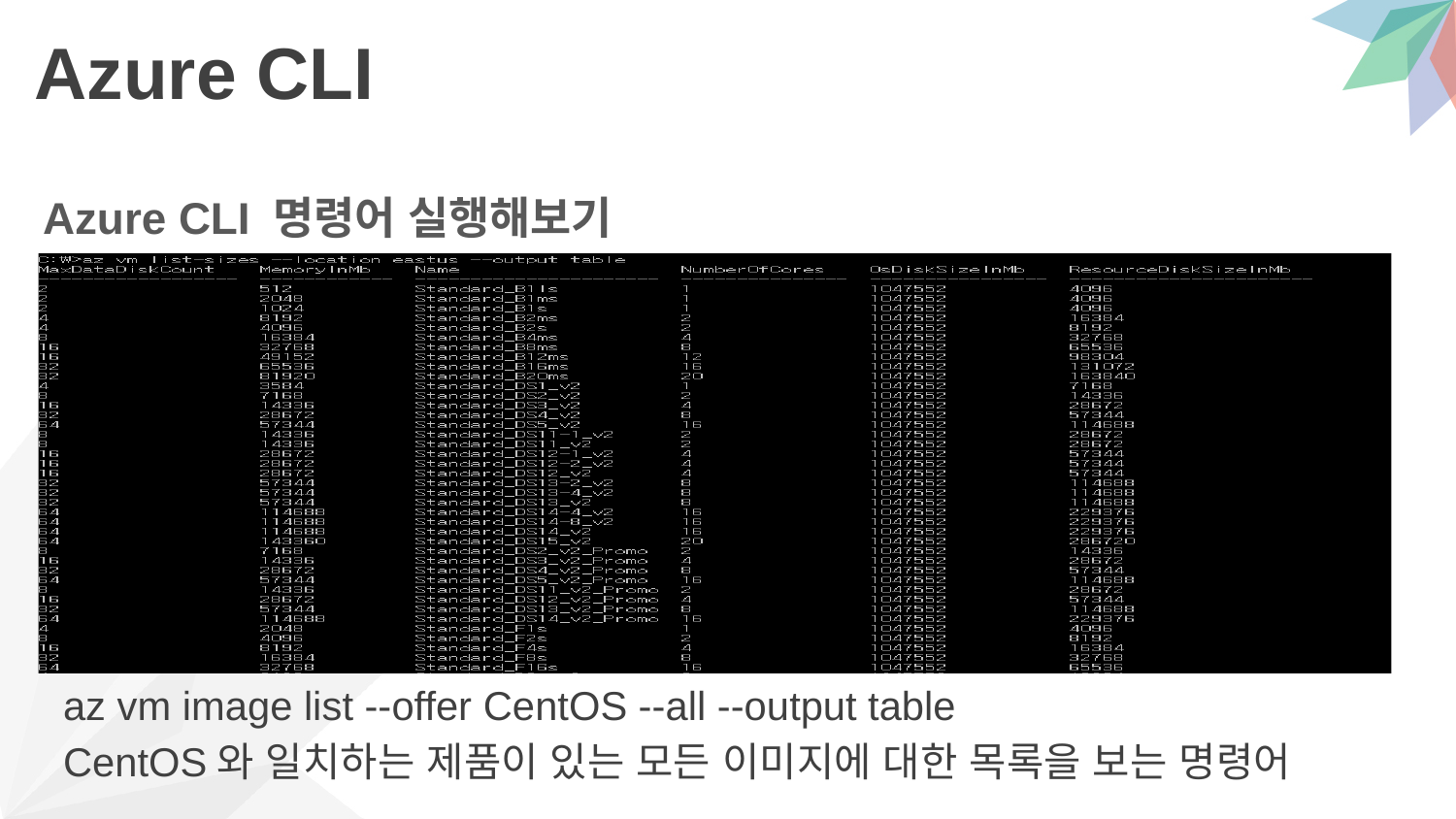

# Azure CLI
Azure CLI 명령어 실행해보기

az vm image list --offer CentOS --all --output table
CentOS와 일치하는 제품이 있는 모든 이미지에 대한 목록을 보는 명령어